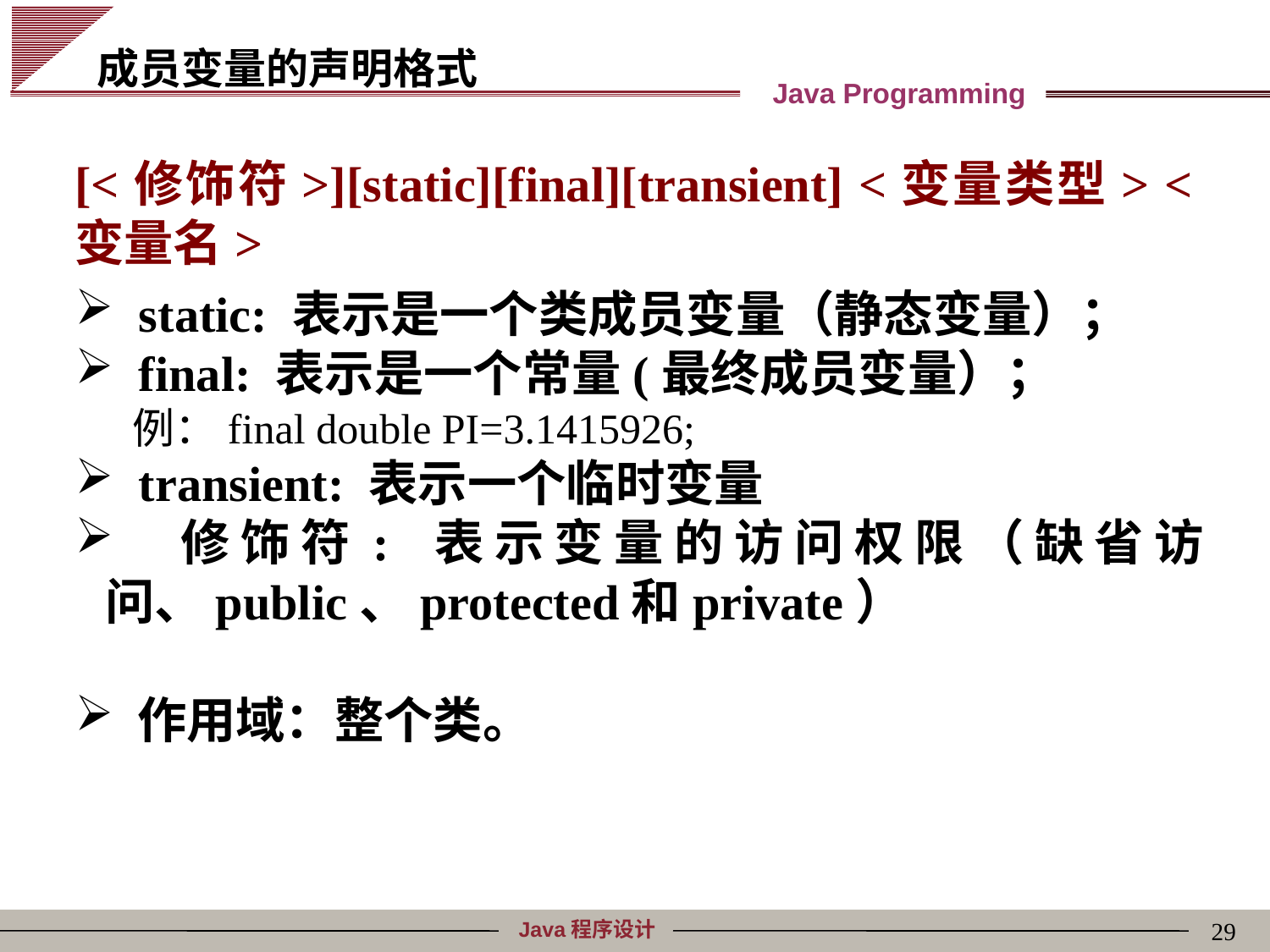

成员变量的声明格式
[<修饰符>][static][final][transient] <变量类型> <变量名>
  static: 表示是一个类成员变量（静态变量）；
  final: 表示是一个常量(最终成员变量）；
     例：final double PI=3.1415926;
  transient: 表示一个临时变量
  修饰符: 表示变量的访问权限（缺省访问、public、protected和private）

 作用域：整个类。